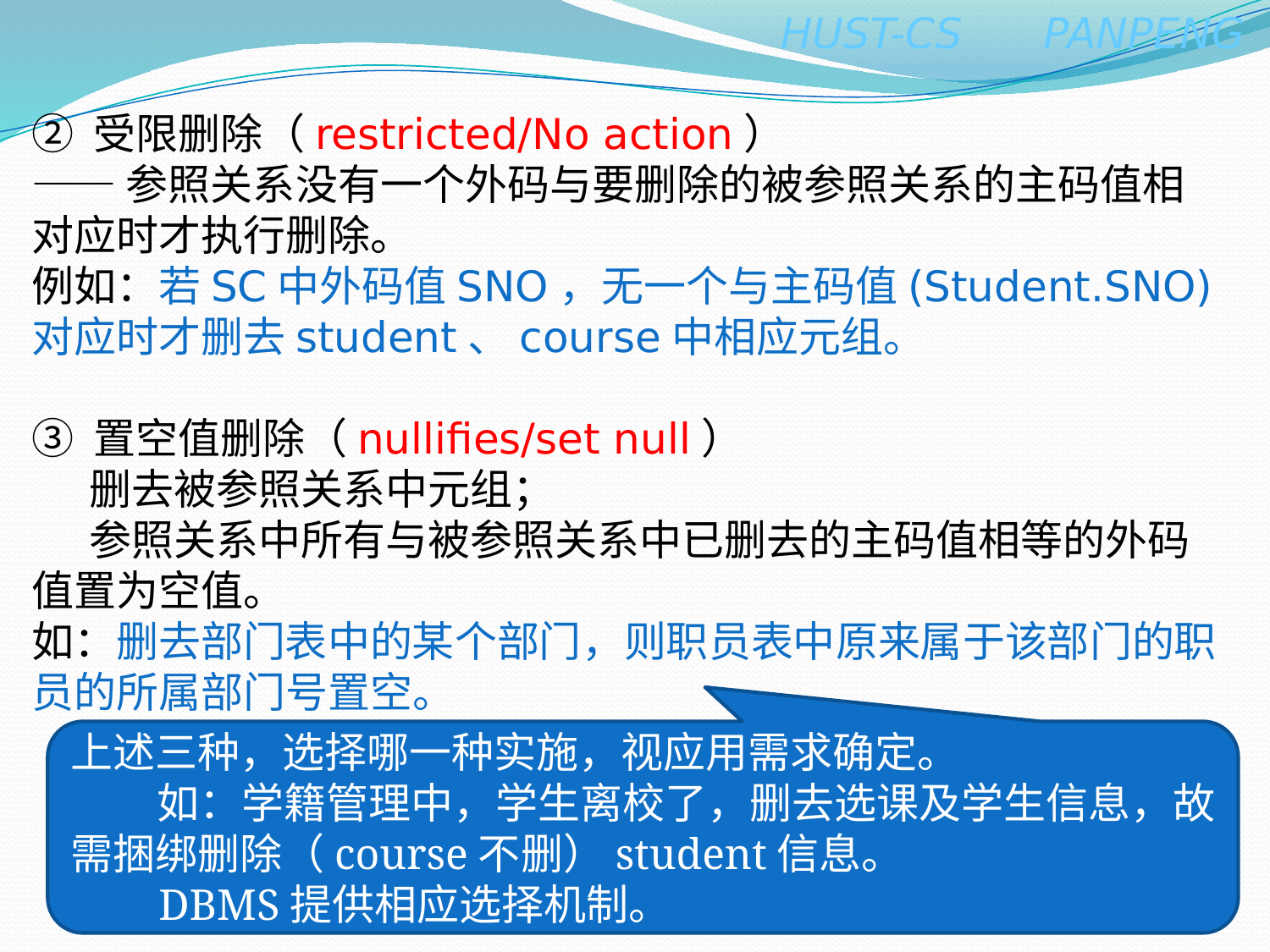

② 受限删除（restricted/No action）
——参照关系没有一个外码与要删除的被参照关系的主码值相对应时才执行删除。
例如：若SC中外码值SNO，无一个与主码值(Student.SNO)对应时才删去student、course中相应元组。

③ 置空值删除（nullifies/set null）
     删去被参照关系中元组；
     参照关系中所有与被参照关系中已删去的主码值相等的外码值置为空值。
如：删去部门表中的某个部门，则职员表中原来属于该部门的职员的所属部门号置空。
上述三种，选择哪一种实施，视应用需求确定。
        如：学籍管理中，学生离校了，删去选课及学生信息，故需捆绑删除（course不删）student信息。
        DBMS提供相应选择机制。
6